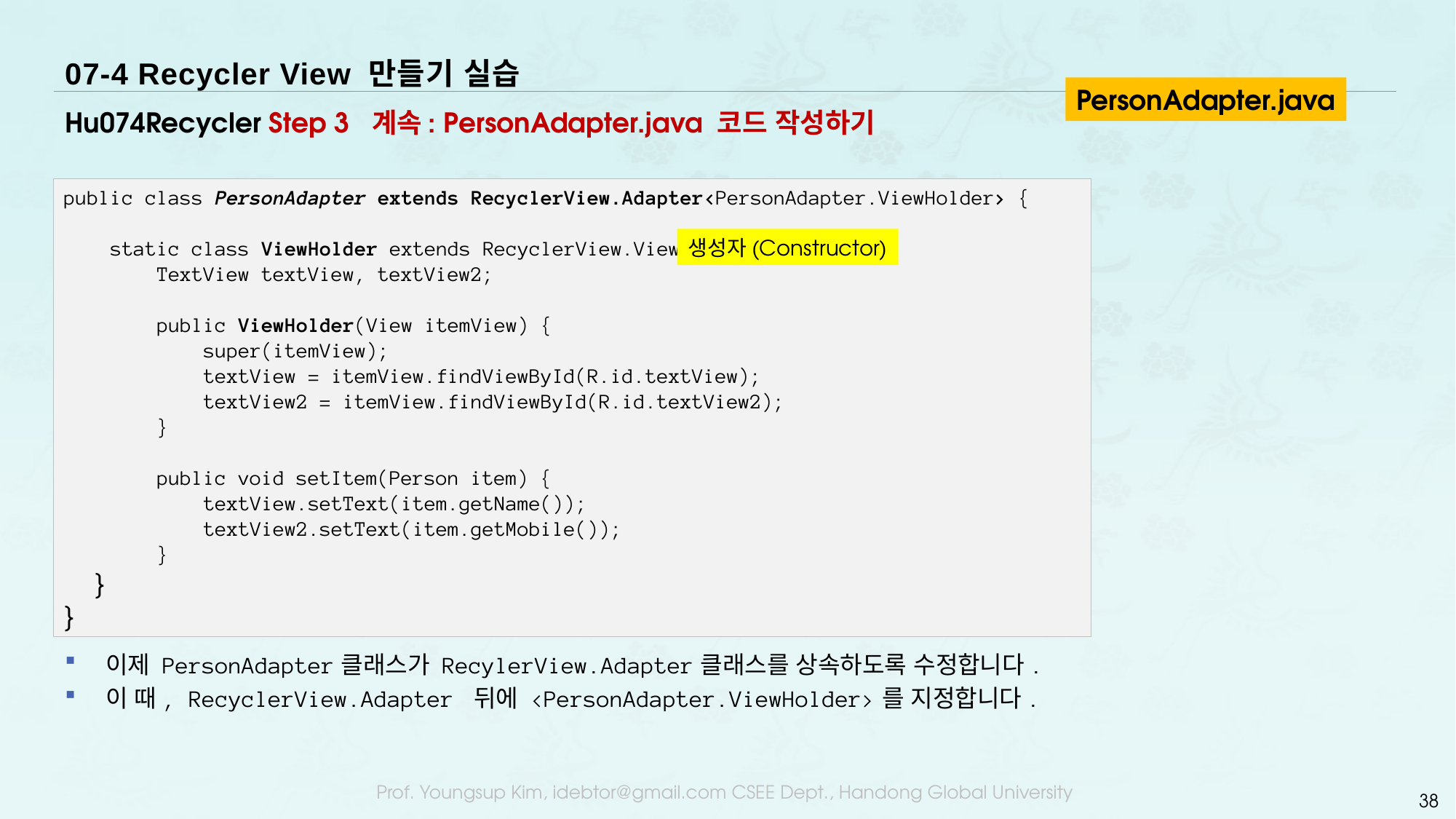

# 07-4 Recycler View 만들기 실습
PersonAdapter.java
Hu074Recycler Step 3  계속: PersonAdapter.java 코드 작성하기

이제 PersonAdapter클래스가 RecylerView.Adapter클래스를 상속하도록 수정합니다.
이 때, RecyclerView.Adapter 뒤에 <PersonAdapter.ViewHolder>를 지정합니다.
public class PersonAdapter extends RecyclerView.Adapter<PersonAdapter.ViewHolder> {

    static class ViewHolder extends RecyclerView.ViewHolder {
        TextView textView, textView2;

        public ViewHolder(View itemView) {
            super(itemView);
            textView = itemView.findViewById(R.id.textView);
            textView2 = itemView.findViewById(R.id.textView2);
        }

        public void setItem(Person item) {
            textView.setText(item.getName());
            textView2.setText(item.getMobile());
        }
    }
}
생성자(Constructor)
38